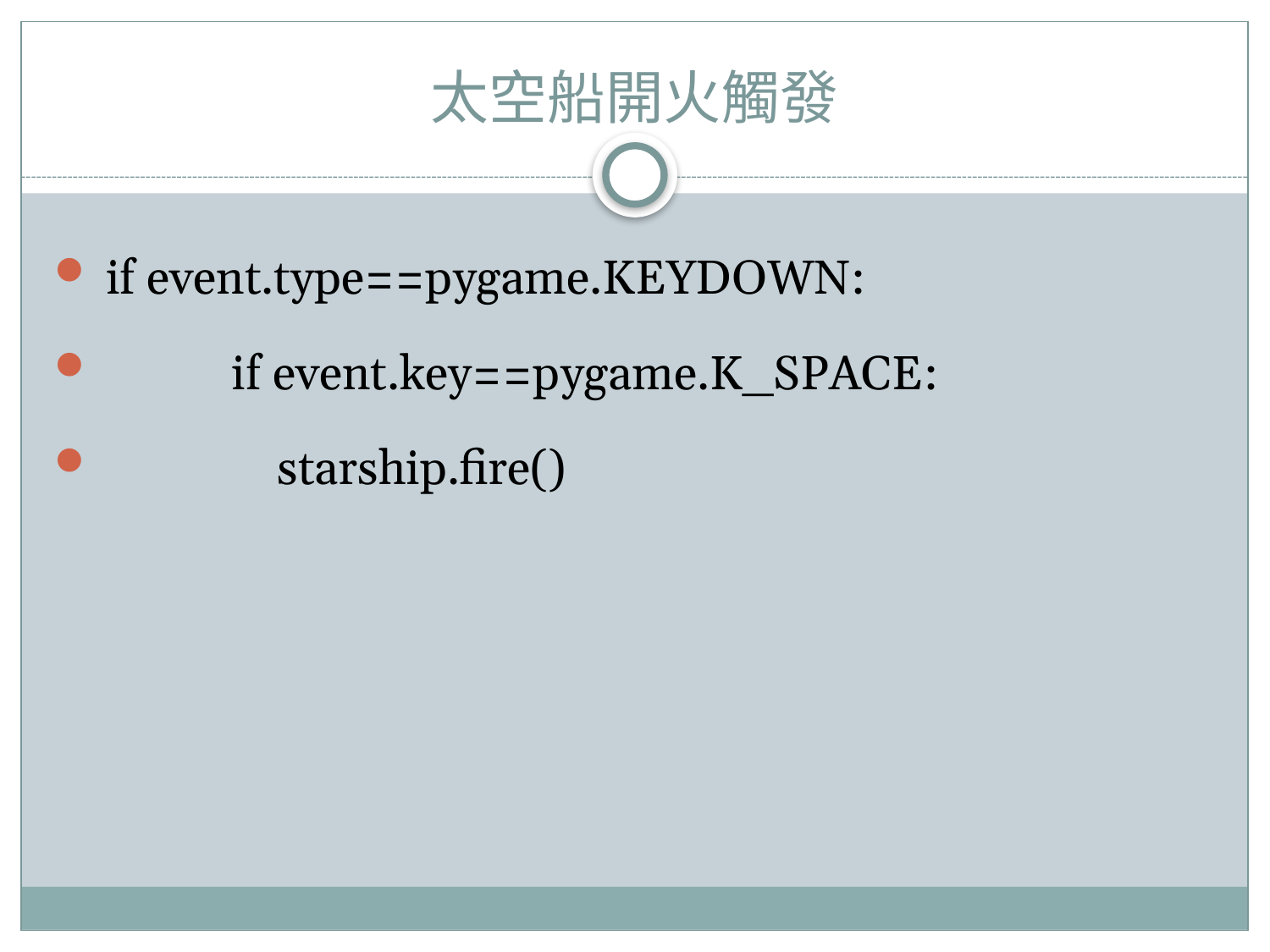

# 太空船開火觸發
 if event.type==pygame.KEYDOWN:
            if event.key==pygame.K_SPACE:
                starship.fire()